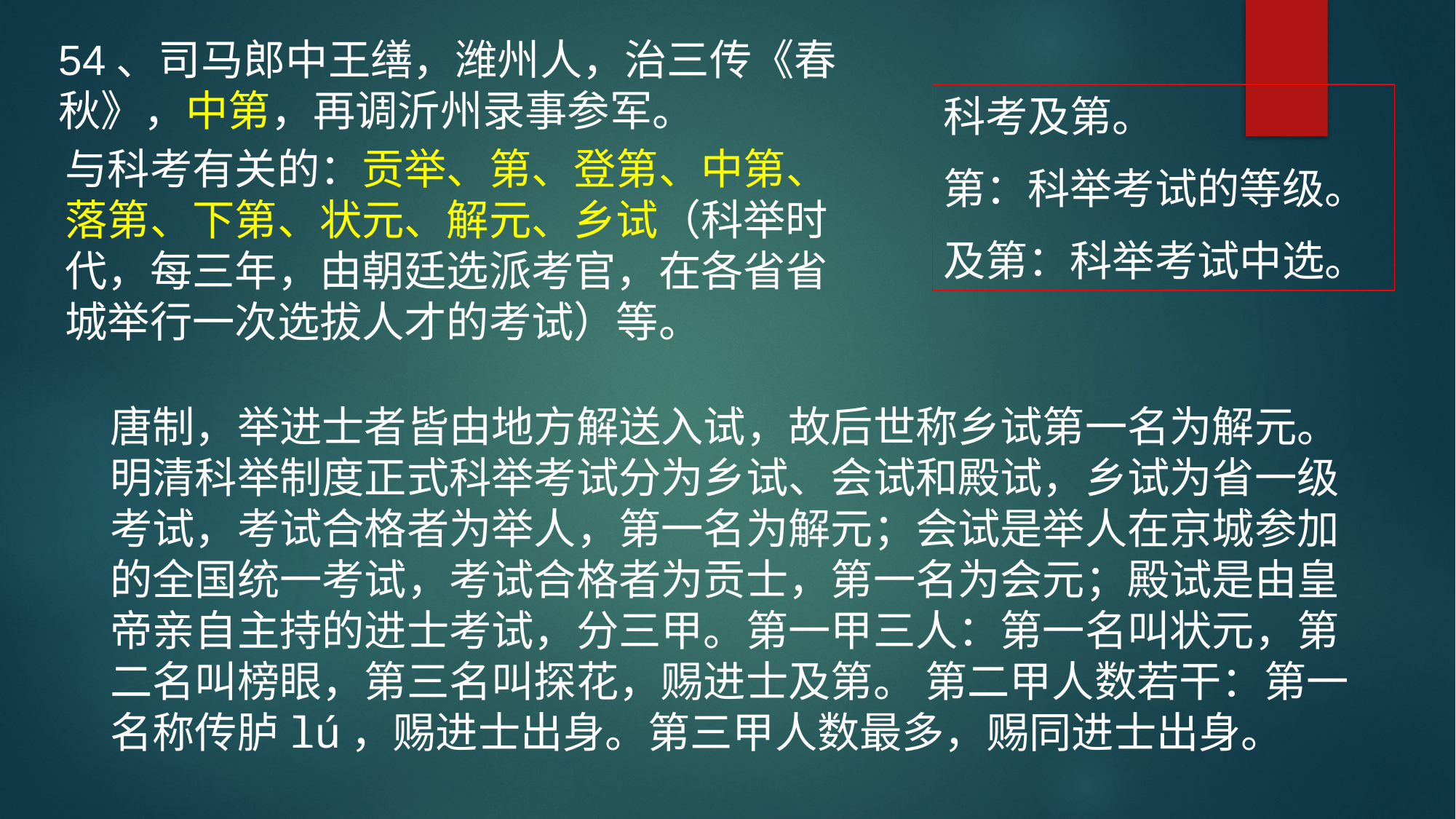

54、司马郎中王缮，潍州人，治三传《春秋》，中第，再调沂州录事参军。
科考及第。
第：科举考试的等级。
及第：科举考试中选。
与科考有关的：贡举、第、登第、中第、落第、下第、状元、解元、乡试（科举时代，每三年，由朝廷选派考官，在各省省城举行一次选拔人才的考试）等。
唐制，举进士者皆由地方解送入试，故后世称乡试第一名为解元。明清科举制度正式科举考试分为乡试、会试和殿试，乡试为省一级考试，考试合格者为举人，第一名为解元；会试是举人在京城参加的全国统一考试，考试合格者为贡士，第一名为会元；殿试是由皇帝亲自主持的进士考试，分三甲。第一甲三人：第一名叫状元，第二名叫榜眼，第三名叫探花，赐进士及第。 第二甲人数若干：第一名称传胪lú，赐进士出身。第三甲人数最多，赐同进士出身。